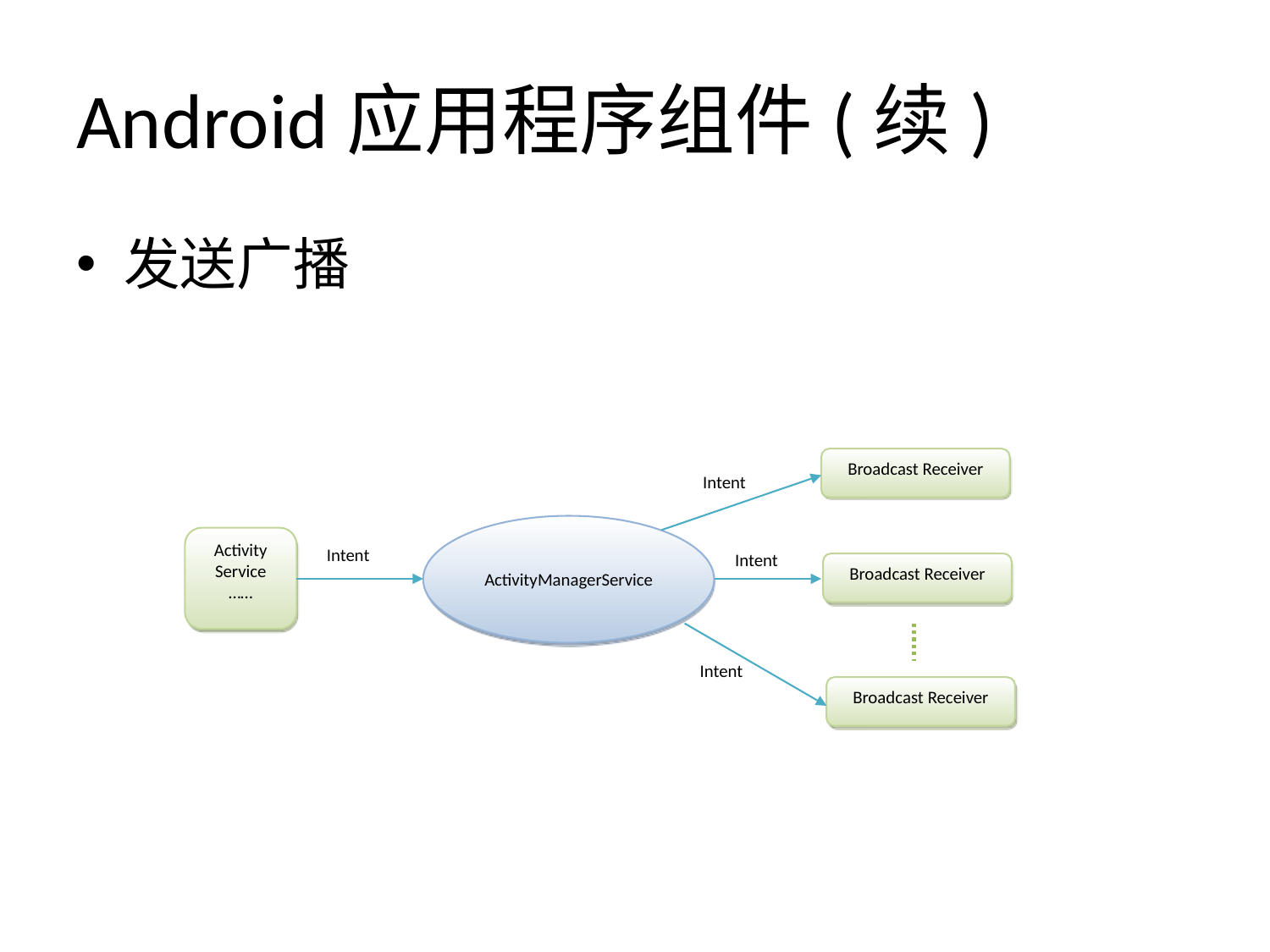

# Android应用程序组件(续)
发送广播
Broadcast Receiver
Intent
ActivityManagerService
Activity
Service
……
Intent
Intent
Broadcast Receiver
Intent
Broadcast Receiver